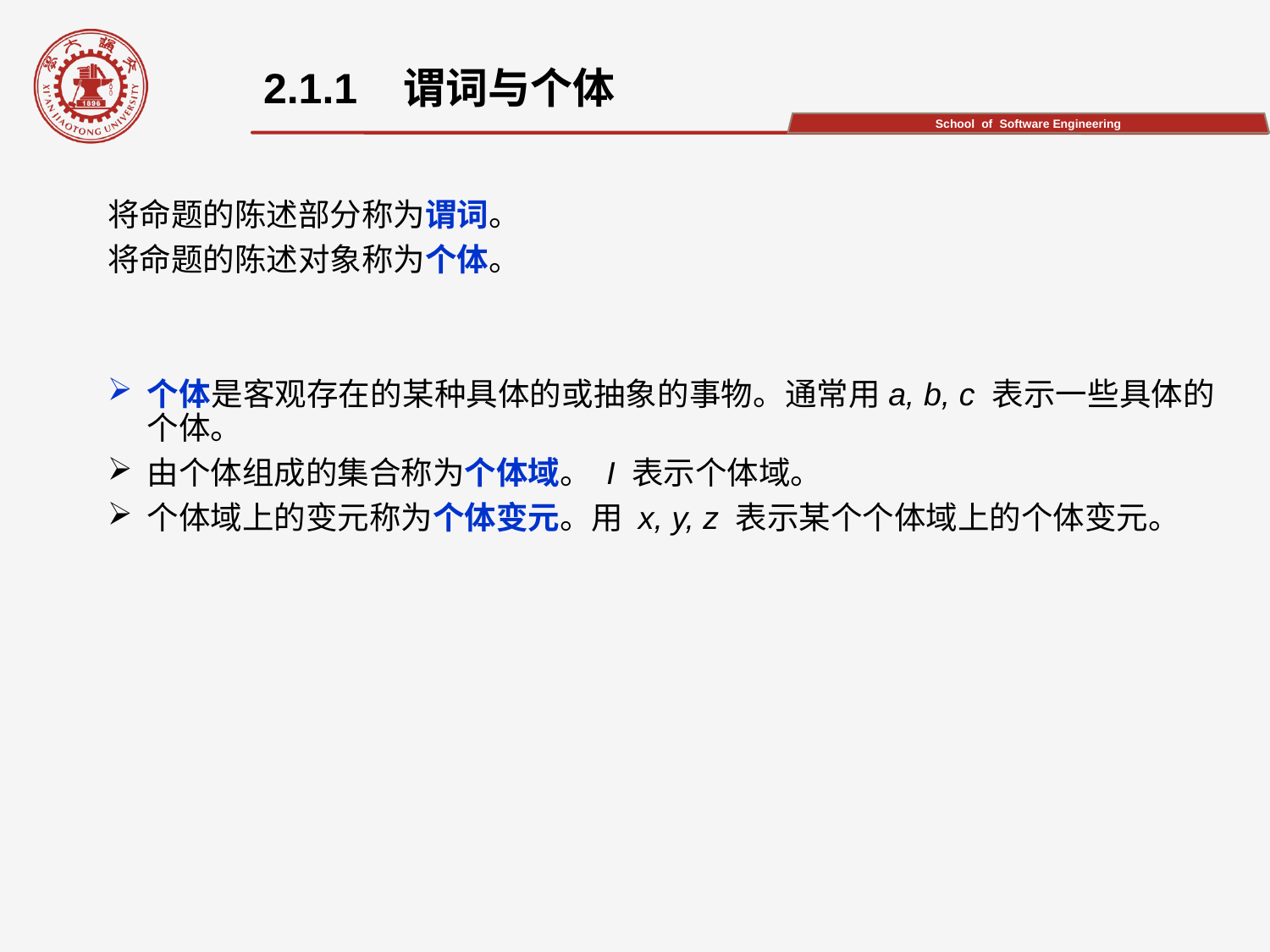

2.1.1   谓词与个体
将命题的陈述部分称为谓词。
将命题的陈述对象称为个体。

个体是客观存在的某种具体的或抽象的事物。通常用a, b, c 表示一些具体的个体。
由个体组成的集合称为个体域。 I 表示个体域。
个体域上的变元称为个体变元。用 x, y, z 表示某个个体域上的个体变元。